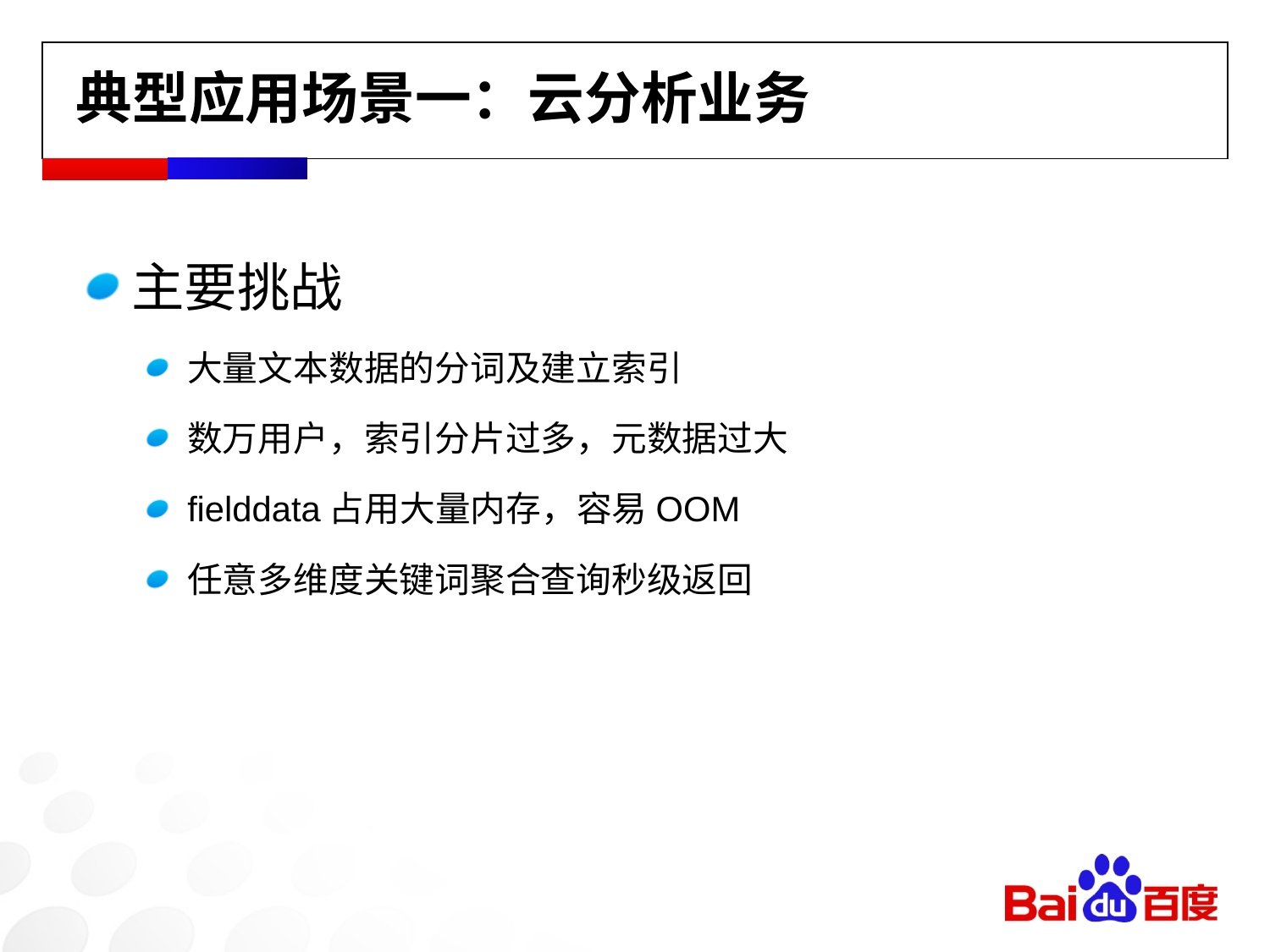

典型应用场景一：云分析业务
主要挑战
大量文本数据的分词及建立索引
数万用户，索引分片过多，元数据过大
fielddata占用大量内存，容易OOM
任意多维度关键词聚合查询秒级返回